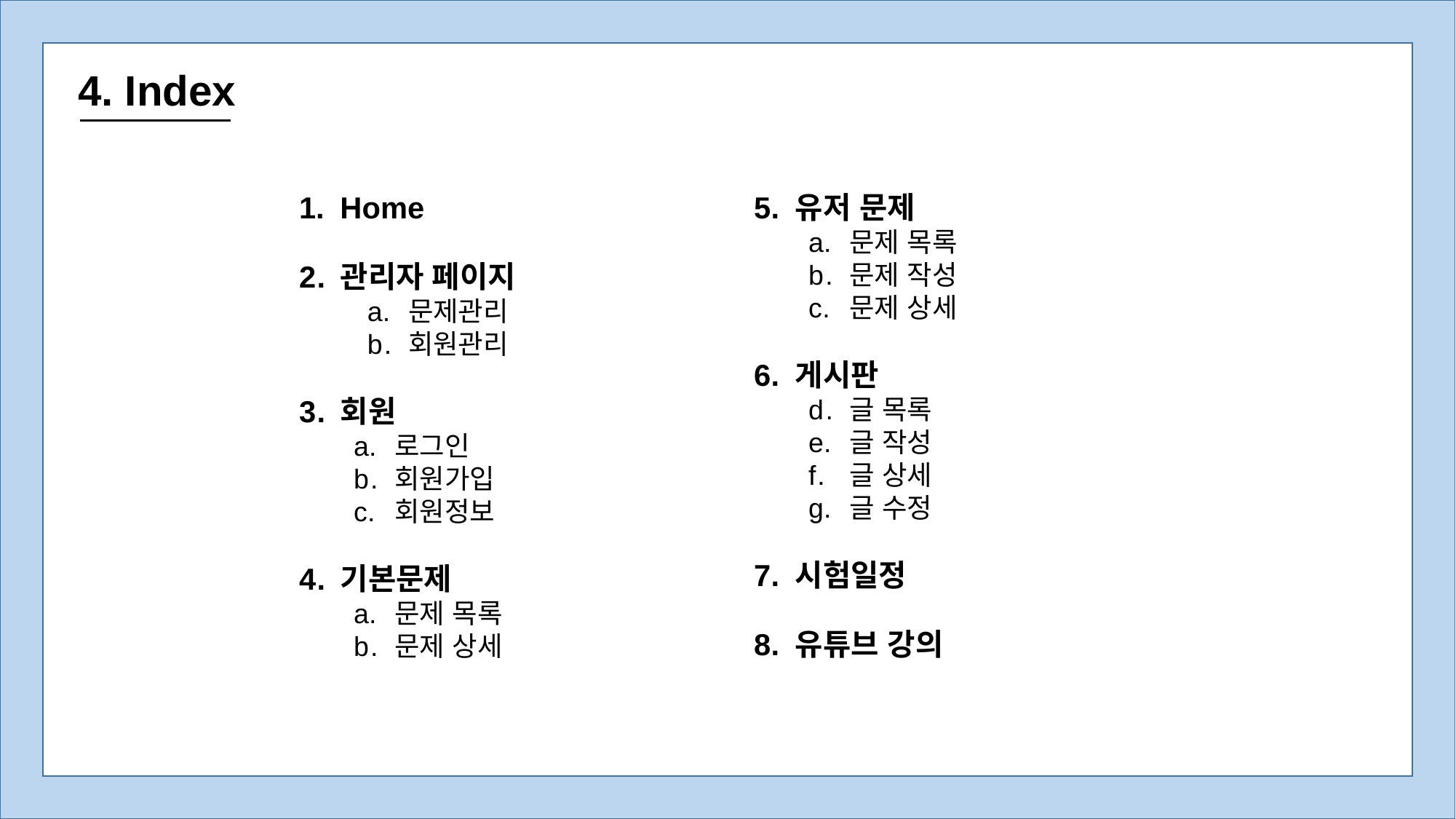

4. Index
Home

관리자 페이지
문제관리
회원관리

회원
로그인
회원가입
회원정보

기본문제
문제 목록
문제 상세

5. 유저 문제
문제 목록
문제 작성
문제 상세

6. 게시판
글 목록
글 작성
글 상세
글 수정

7. 시험일정

8. 유튜브 강의